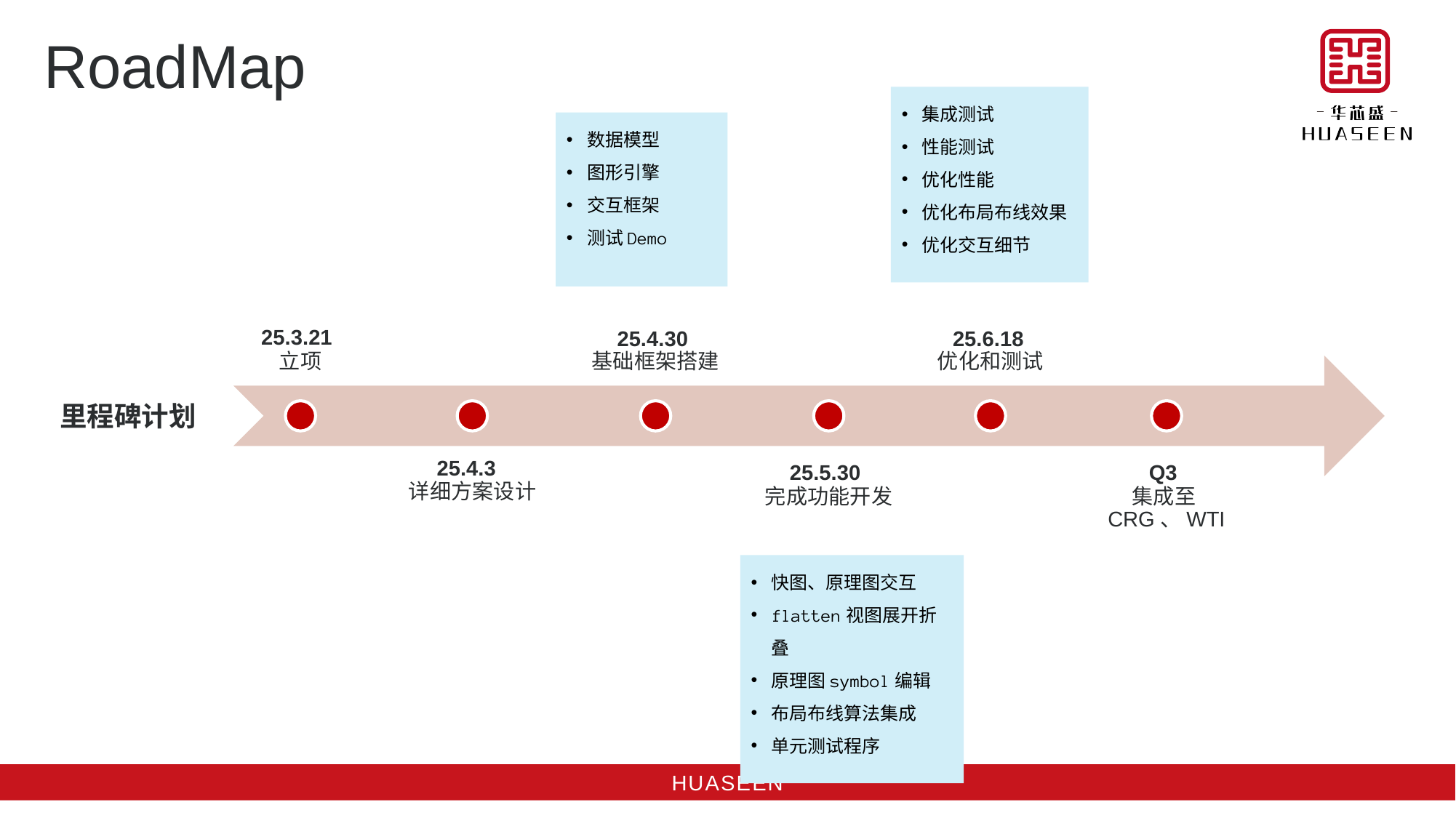

RoadMap
集成测试
性能测试
优化性能
优化布局布线效果
优化交互细节

数据模型
图形引擎
交互框架
测试Demo

25.3.21
立项
25.4.3  
详细方案设计
25.4.30
基础框架搭建
25.5.30
完成功能开发
25.6.18
优化和测试
Q3
集成至CRG、WTI
里程碑计划
快图、原理图交互
flatten视图展开折叠
原理图symbol编辑
布局布线算法集成
单元测试程序